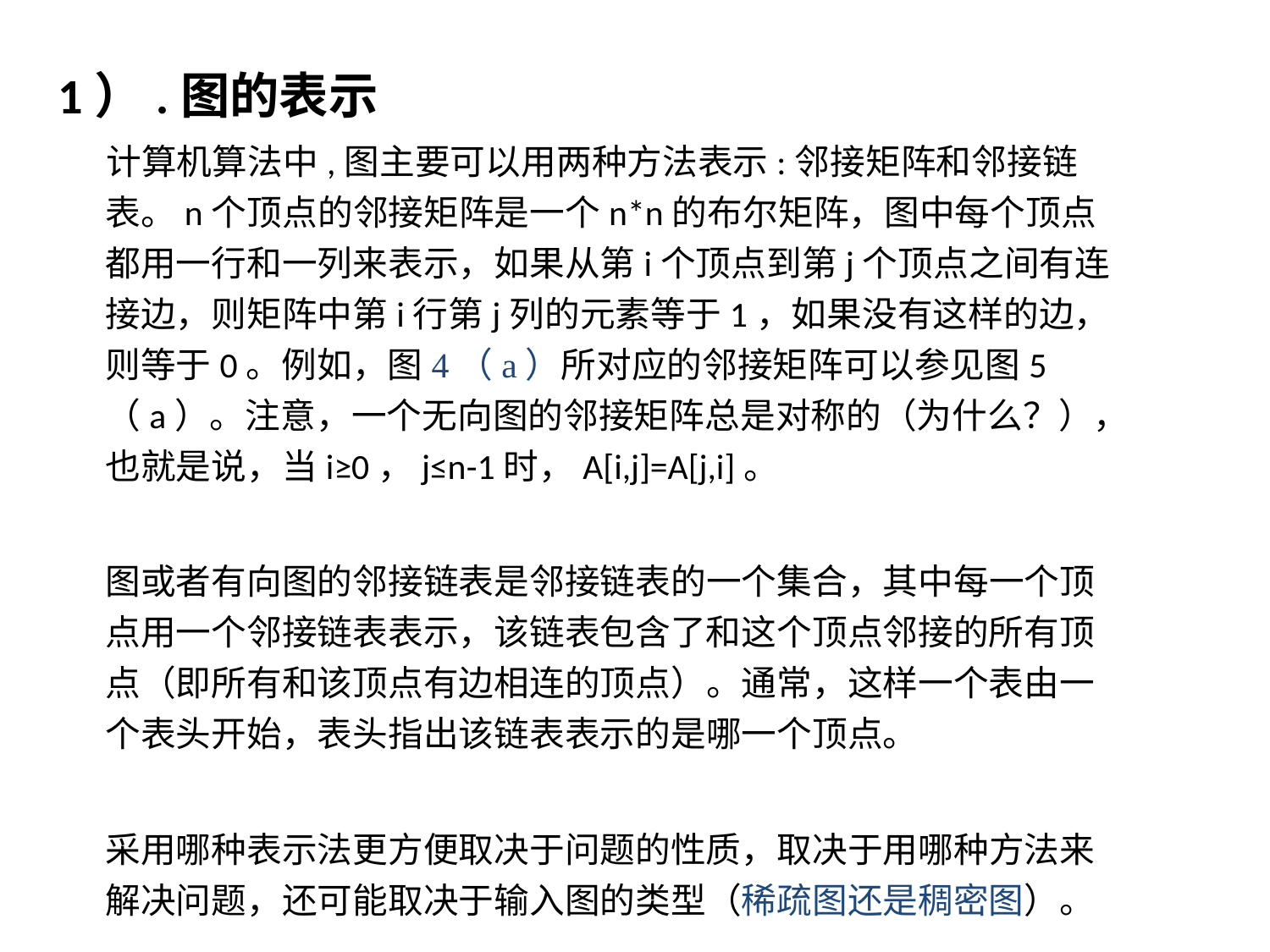

1）.图的表示
     计算机算法中,图主要可以用两种方法表示:邻接矩阵和邻接链表。n个顶点的邻接矩阵是一个n*n的布尔矩阵，图中每个顶点都用一行和一列来表示，如果从第i个顶点到第j个顶点之间有连接边，则矩阵中第i行第j列的元素等于1，如果没有这样的边，则等于0。例如，图4（a）所对应的邻接矩阵可以参见图5（a）。注意，一个无向图的邻接矩阵总是对称的（为什么？），也就是说，当i≥0，j≤n-1时，A[i,j]=A[j,i]。

     图或者有向图的邻接链表是邻接链表的一个集合，其中每一个顶点用一个邻接链表表示，该链表包含了和这个顶点邻接的所有顶点（即所有和该顶点有边相连的顶点）。通常，这样一个表由一个表头开始，表头指出该链表表示的是哪一个顶点。

     采用哪种表示法更方便取决于问题的性质，取决于用哪种方法来解决问题，还可能取决于输入图的类型（稀疏图还是稠密图）。